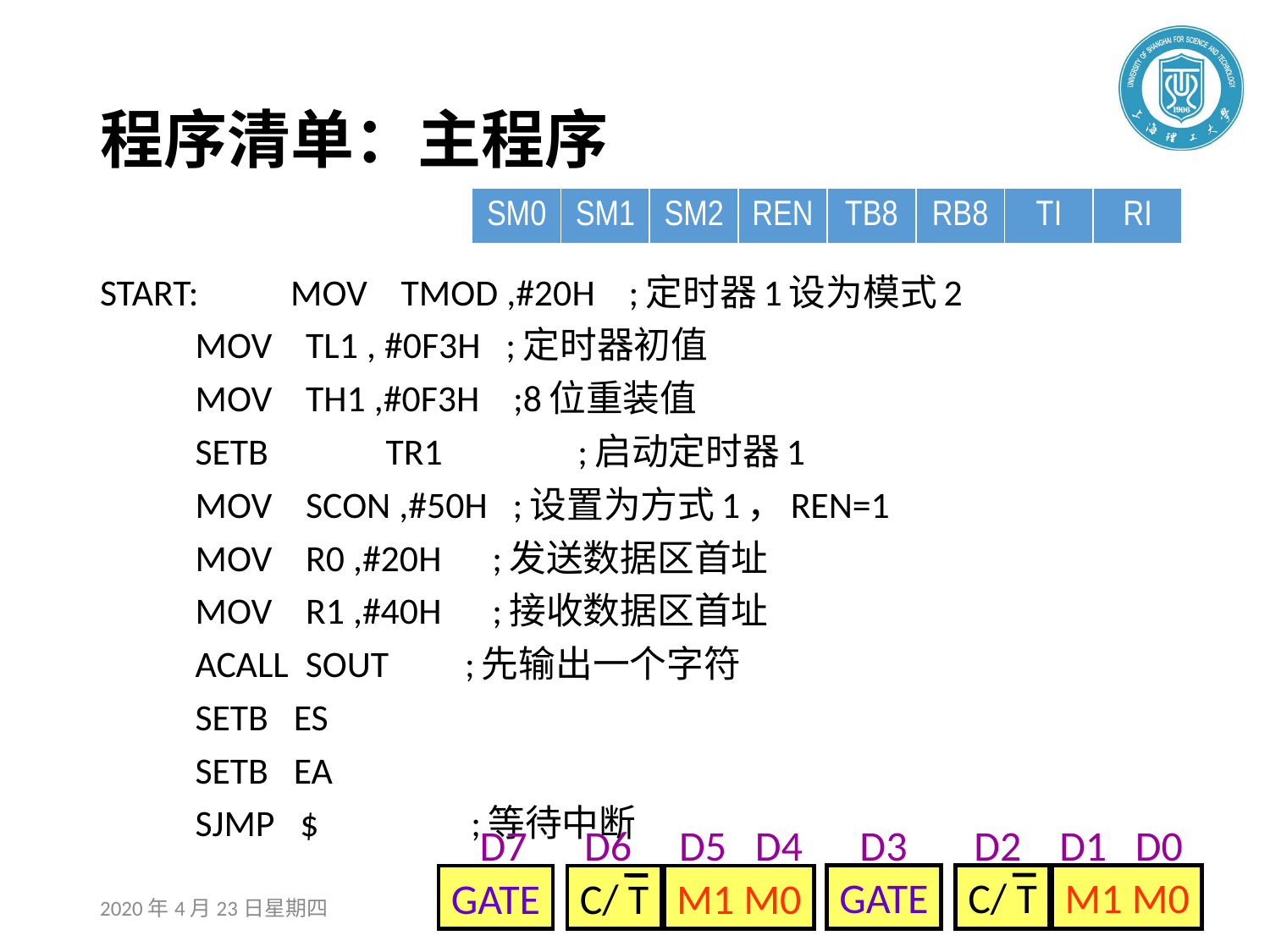

# 程序清单：主程序
| SM0 | SM1 | SM2 | REN | TB8 | RB8 | TI | RI |
| --- | --- | --- | --- | --- | --- | --- | --- |
START:	MOV    TMOD ,#20H    ;定时器1设为模式2
     	MOV    TL1 , #0F3H   ;定时器初值
      	MOV    TH1 ,#0F3H    ;8位重装值
      	SETB   	TR1                ;启动定时器1
      	MOV    SCON ,#50H   ;设置为方式1，REN=1
      	MOV    R0 ,#20H      ;发送数据区首址
      	MOV    R1 ,#40H      ;接收数据区首址
      	ACALL  SOUT         ;先输出一个字符
      	SETB   ES
      	SETB   EA
      	SJMP   $                  ;等待中断
     D7      D6     D5   D4      D3       D2    D1   D0
GATE
C/ T
M1 M0
GATE
C/ T
M1 M0

2020年4月23日星期四
14